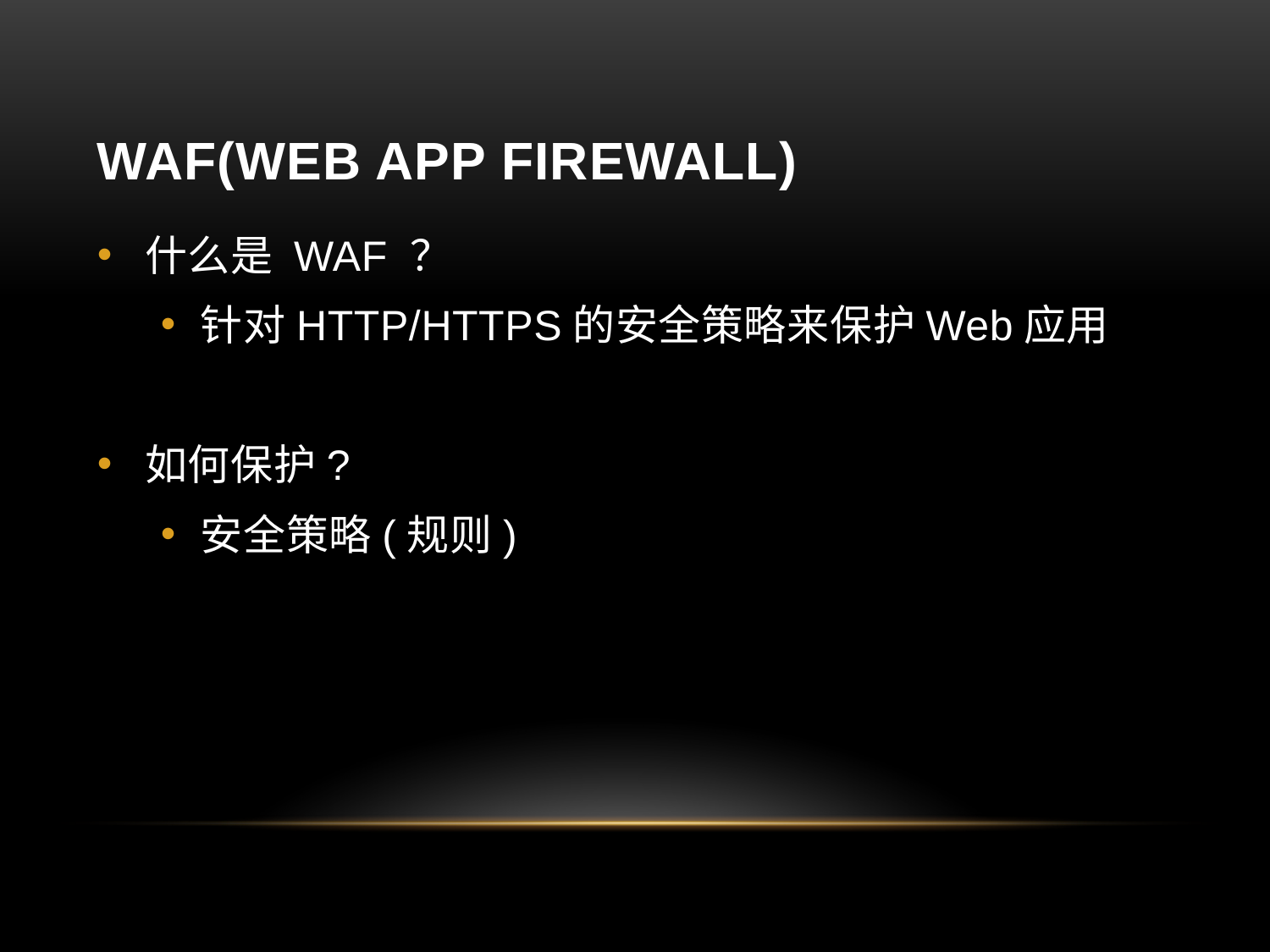

# WAF(Web App Firewall)
什么是 WAF ？
针对HTTP/HTTPS的安全策略来保护Web应用

如何保护?
安全策略(规则)